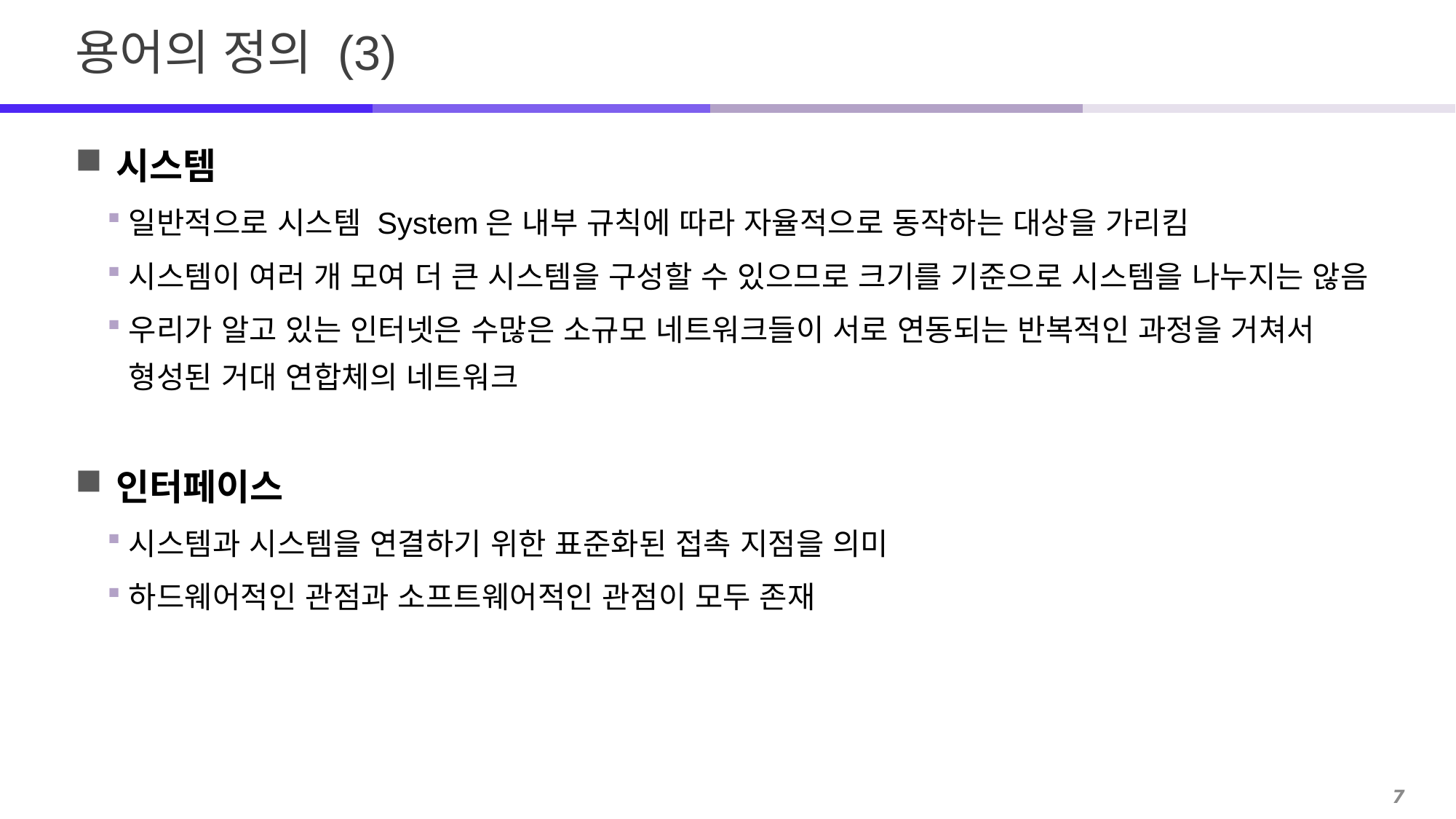

# 용어의 정의 (3)
시스템
일반적으로 시스템 System은 내부 규칙에 따라 자율적으로 동작하는 대상을 가리킴
시스템이 여러 개 모여 더 큰 시스템을 구성할 수 있으므로 크기를 기준으로 시스템을 나누지는 않음
우리가 알고 있는 인터넷은 수많은 소규모 네트워크들이 서로 연동되는 반복적인 과정을 거쳐서 형성된 거대 연합체의 네트워크

인터페이스
시스템과 시스템을 연결하기 위한 표준화된 접촉 지점을 의미
하드웨어적인 관점과 소프트웨어적인 관점이 모두 존재